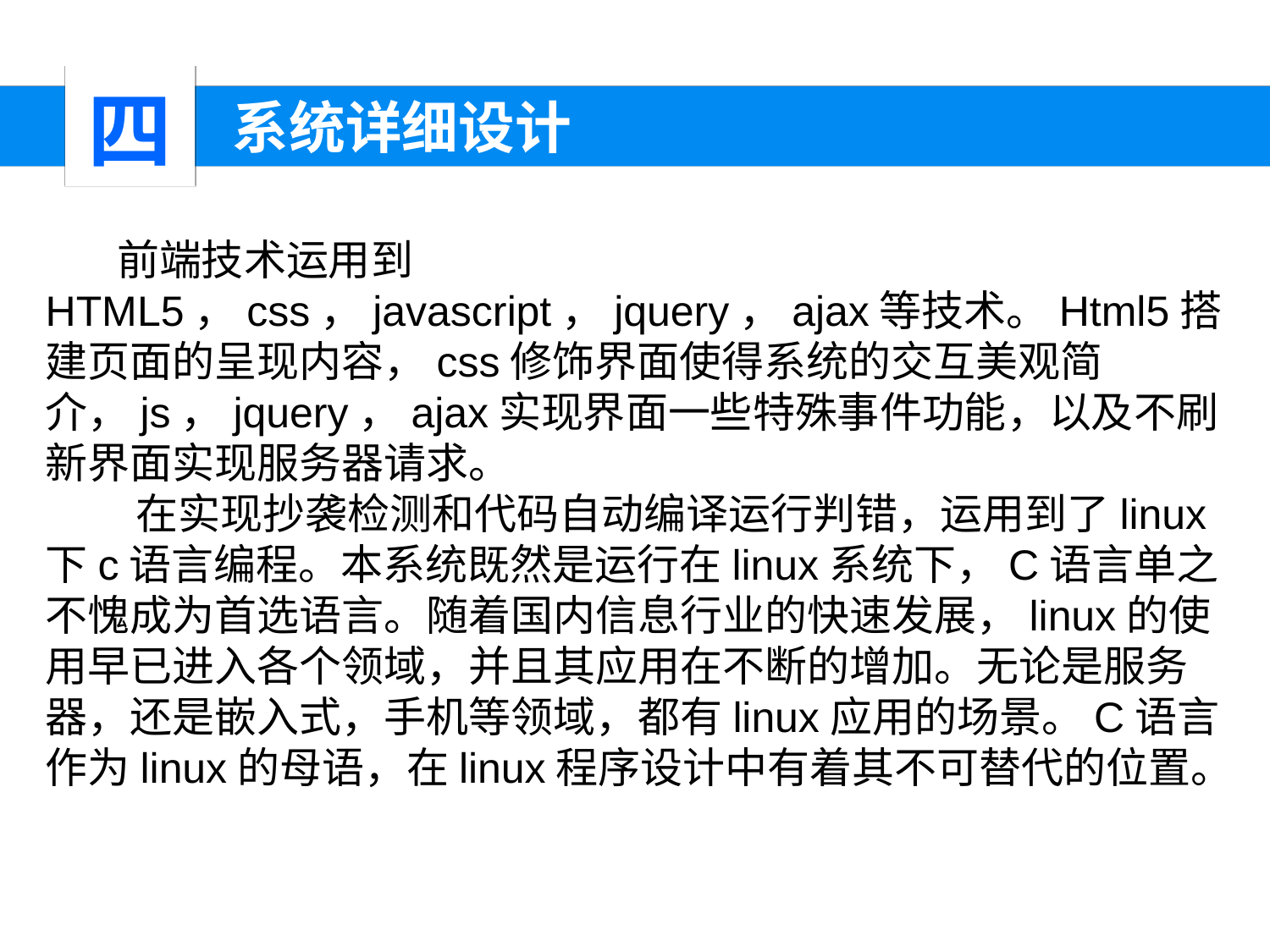

四
                系统详细设计
  前端技术运用到HTML5，css，javascript，jquery，ajax等技术。Html5搭建页面的呈现内容，css修饰界面使得系统的交互美观简介，js，jquery，ajax实现界面一些特殊事件功能，以及不刷新界面实现服务器请求。
    在实现抄袭检测和代码自动编译运行判错，运用到了linux下c语言编程。本系统既然是运行在linux系统下，C语言单之不愧成为首选语言。随着国内信息行业的快速发展，linux的使用早已进入各个领域，并且其应用在不断的增加。无论是服务器，还是嵌入式，手机等领域，都有linux应用的场景。C语言作为linux的母语，在linux程序设计中有着其不可替代的位置。